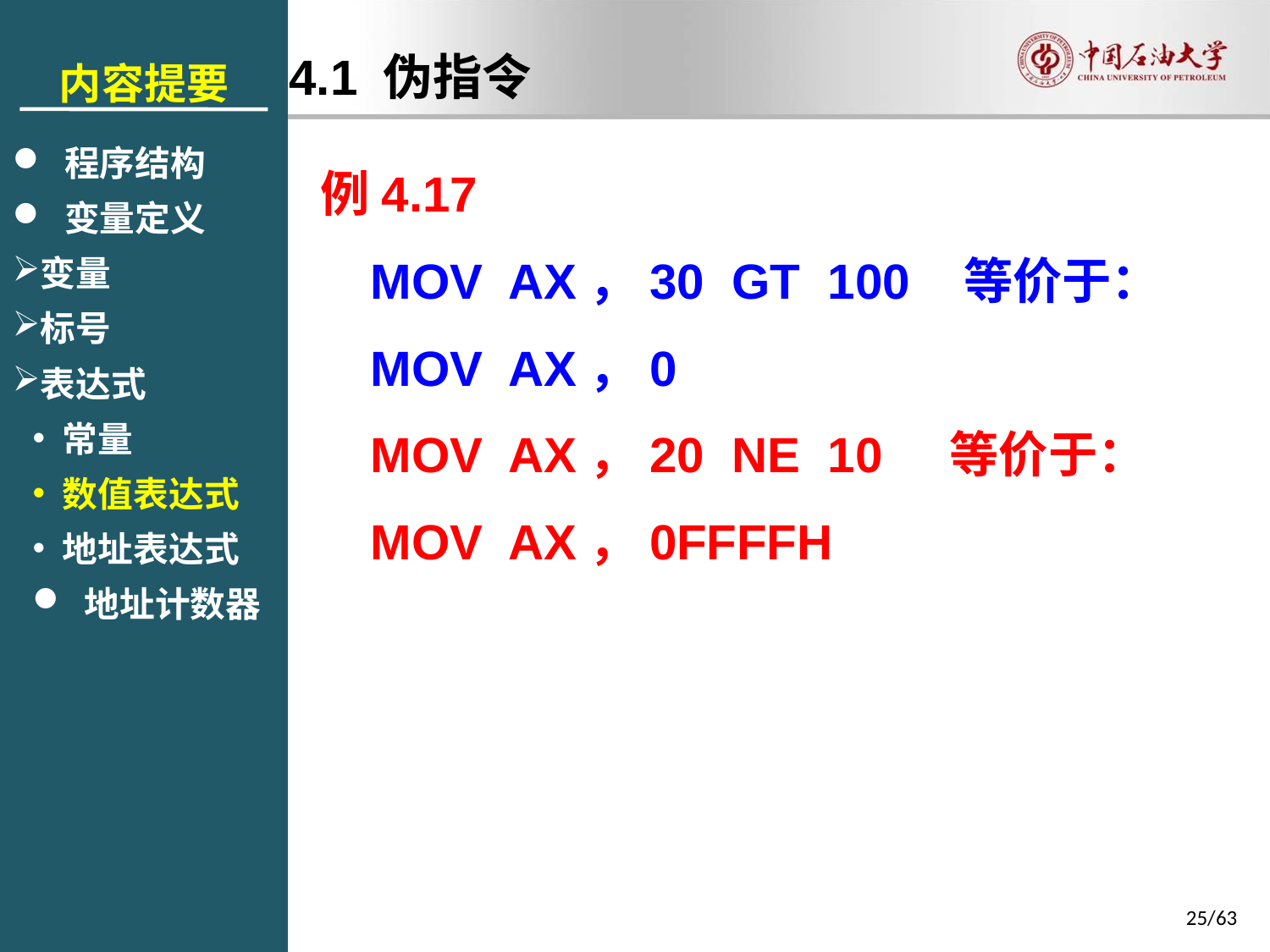

内容提要
 程序结构
 变量定义
变量
标号
表达式
常量
数值表达式
地址表达式
 地址计数器
4.1 伪指令
例4.17
MOV  AX，30  GT  100   等价于：
MOV  AX，0
MOV  AX，20  NE  10    等价于：
MOV  AX，0FFFFH
25/63